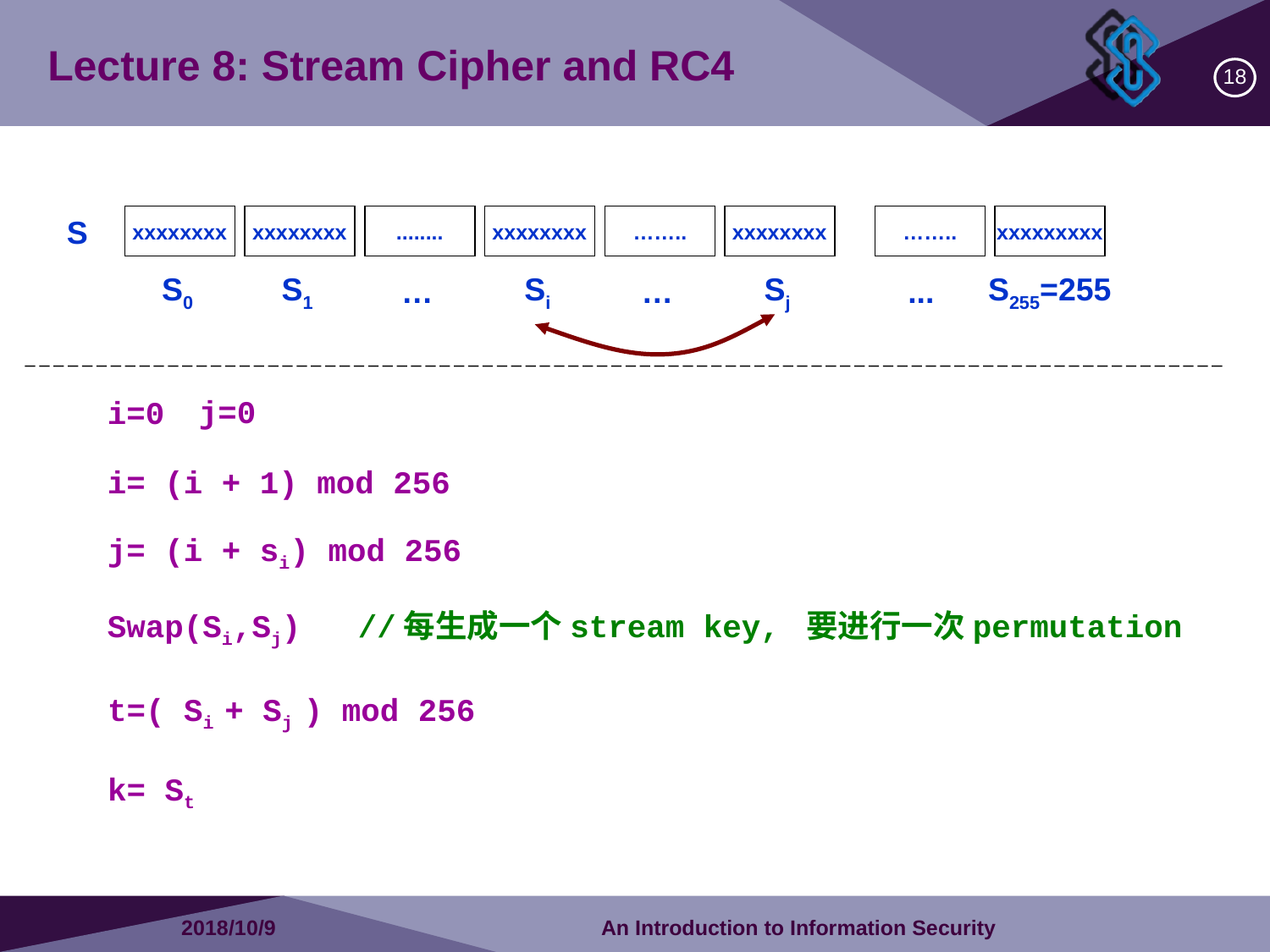

Lecture 8: Stream Cipher and RC4
18
S
xxxxxxxx
xxxxxxxx
........
xxxxxxxx
……..
xxxxxxxx
……..
xxxxxxxxx
S0
S1
…
Si
…
Sj
...
S255=255

j=0
i=0
i= (i + 1) mod 256
j= (i + si) mod 256
Swap(Si,Sj)   //每生成一个stream key, 要进行一次permutation
t=( Si + Sj ) mod 256
k= St
2018/10/9
An Introduction to Information Security